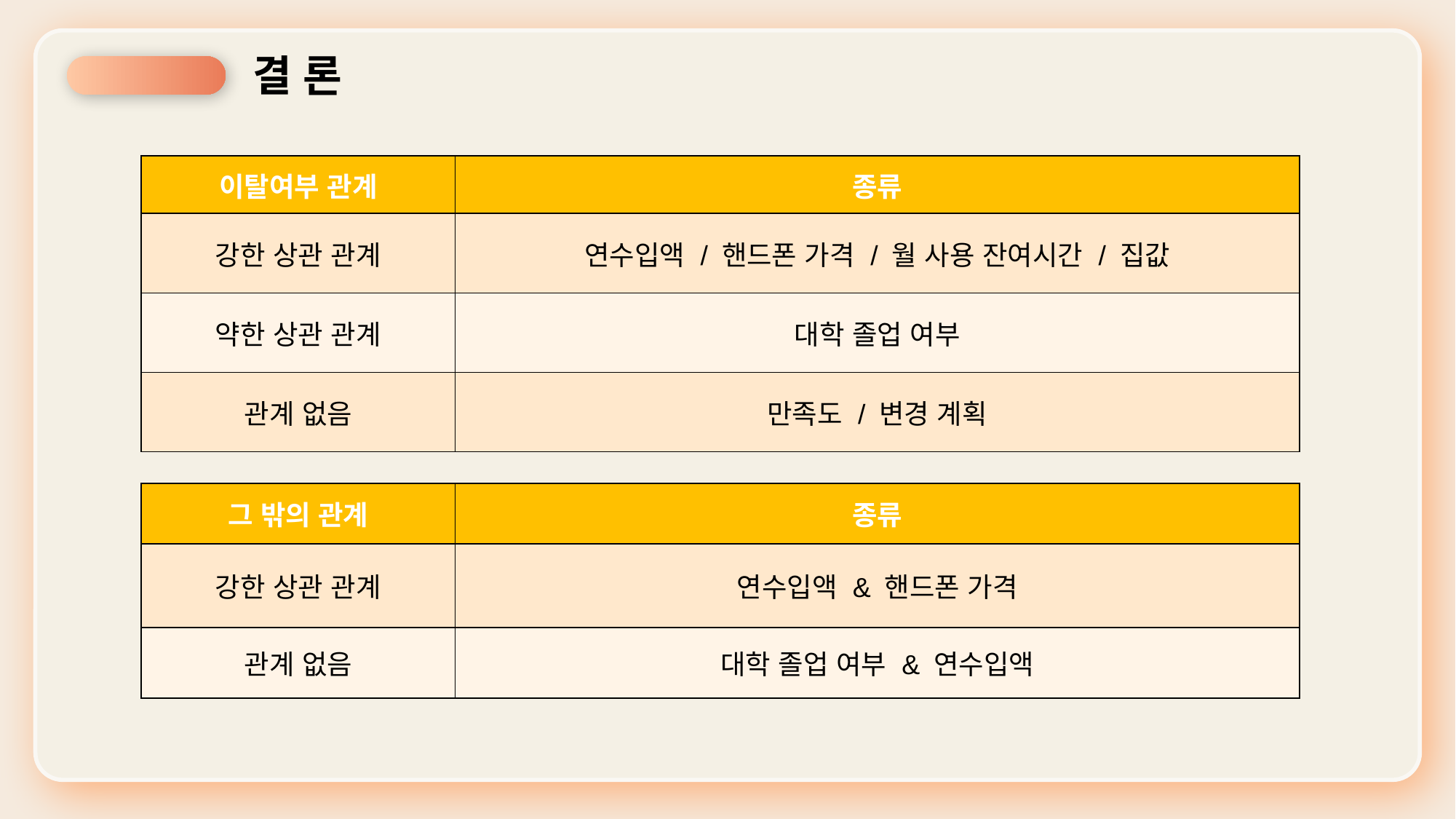

결 론

| 이탈여부 관계 | 종류 |
| --- | --- |
| 강한 상관 관계 | 연수입액 / 핸드폰 가격 / 월 사용 잔여시간 / 집값 |
| 약한 상관 관계 | 대학 졸업 여부 |
| 관계 없음 | 만족도 / 변경 계획 |
| 그 밖의 관계 | 종류 |
| --- | --- |
| 강한 상관 관계 | 연수입액 & 핸드폰 가격 |
| 관계 없음 | 대학 졸업 여부 & 연수입액 |